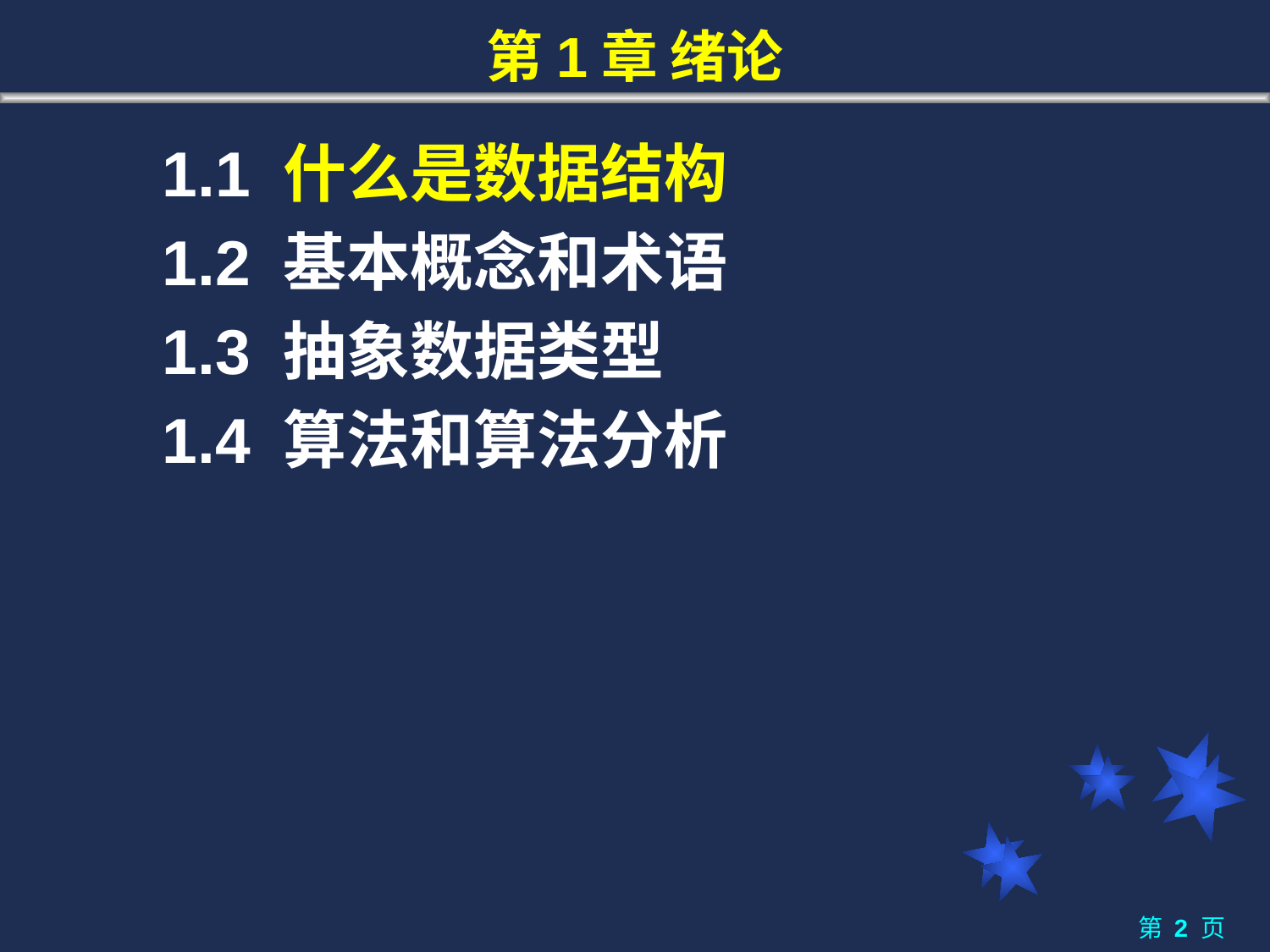

# 第1章 绪论
	    1.1 什么是数据结构
	    1.2 基本概念和术语
	    1.3 抽象数据类型
	    1.4 算法和算法分析
第 2 页